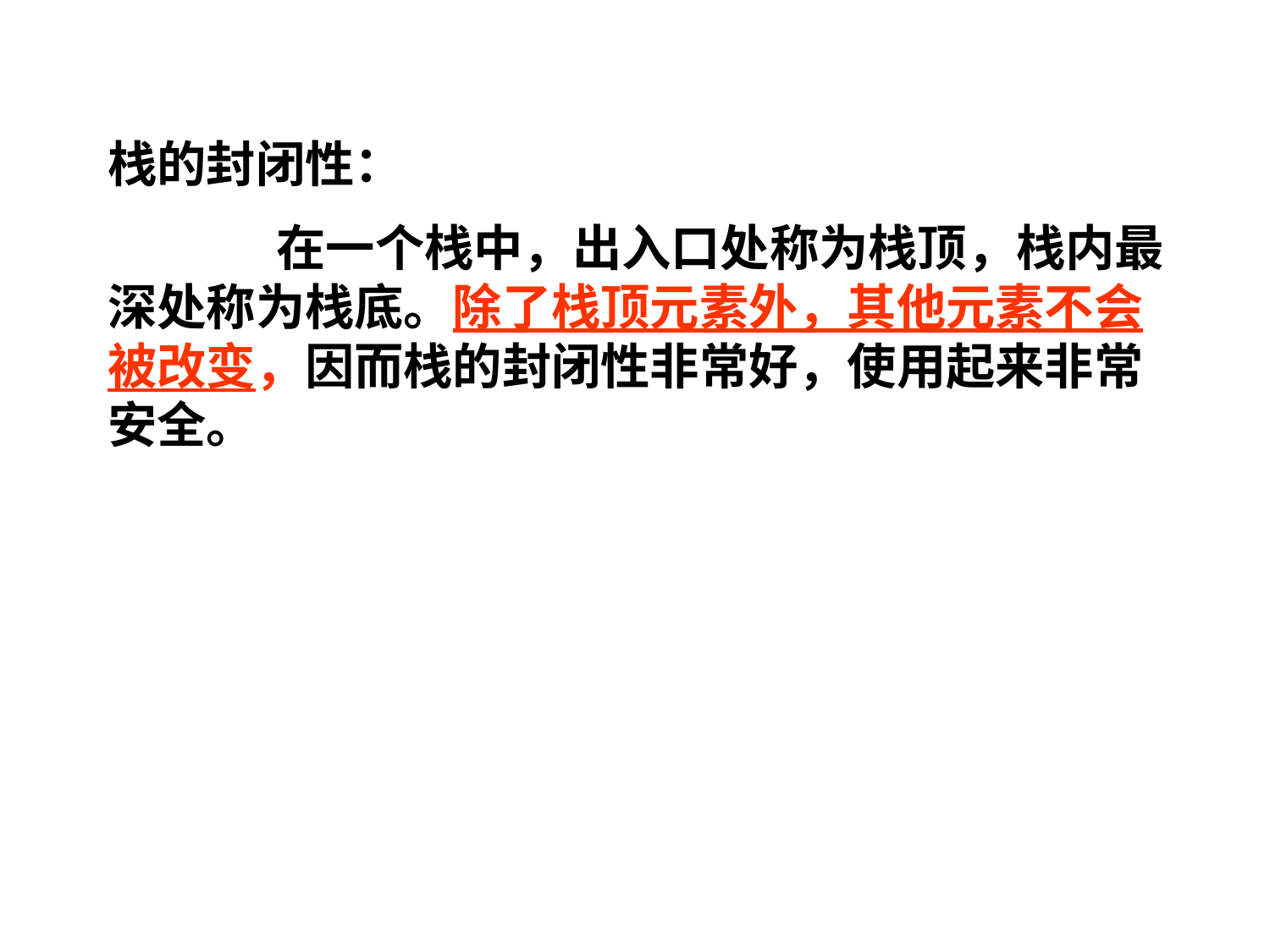

栈的封闭性：
              在一个栈中，出入口处称为栈顶，栈内最深处称为栈底。除了栈顶元素外，其他元素不会被改变，因而栈的封闭性非常好，使用起来非常安全。